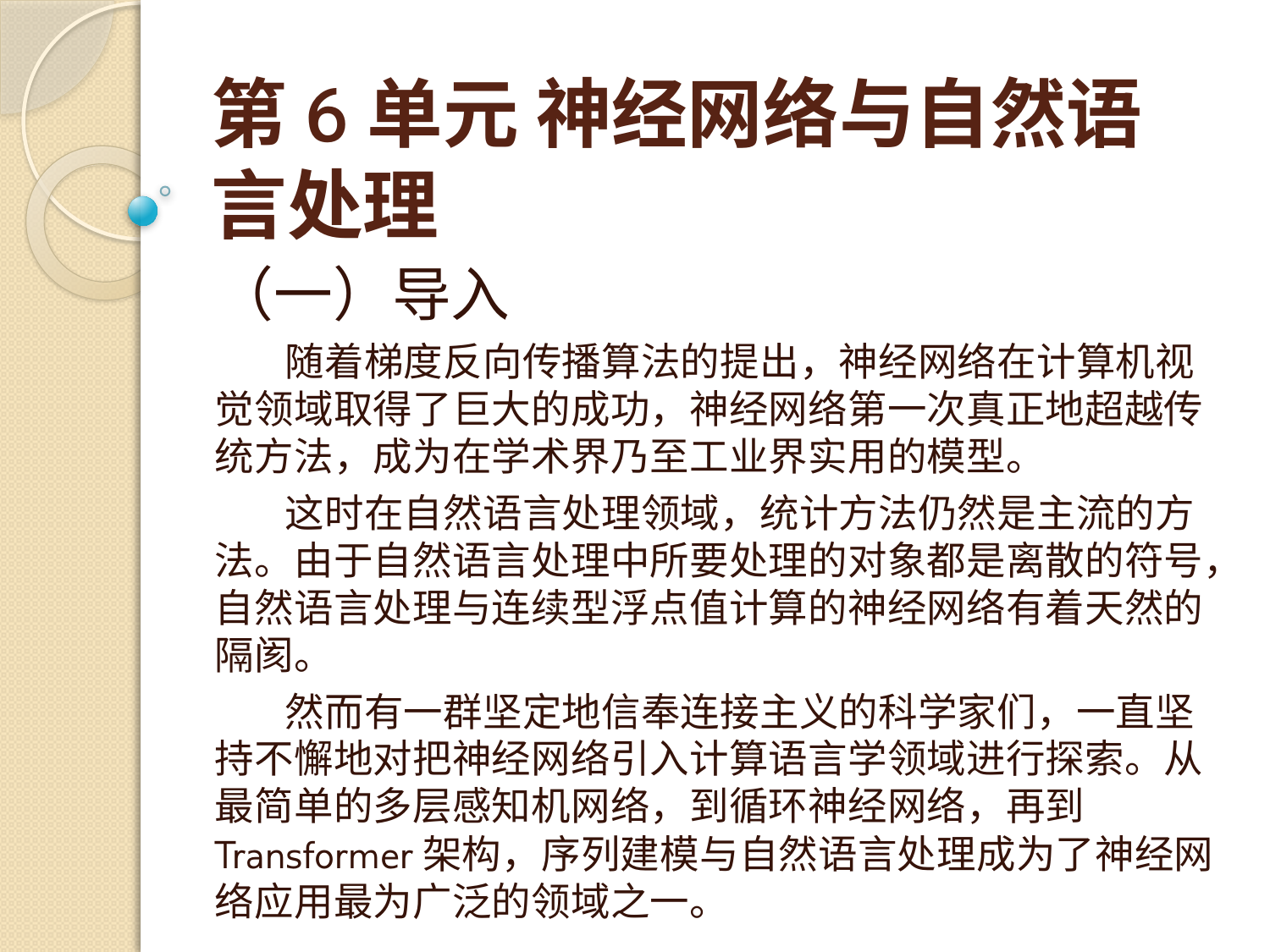

# 第6单元 神经网络与自然语言处理
（一）导入
       随着梯度反向传播算法的提出，神经网络在计算机视觉领域取得了巨大的成功，神经网络第一次真正地超越传统方法，成为在学术界乃至工业界实用的模型。
       这时在自然语言处理领域，统计方法仍然是主流的方法。由于自然语言处理中所要处理的对象都是离散的符号，自然语言处理与连续型浮点值计算的神经网络有着天然的隔阂。
       然而有一群坚定地信奉连接主义的科学家们，一直坚持不懈地对把神经网络引入计算语言学领域进行探索。从最简单的多层感知机网络，到循环神经网络，再到Transformer架构，序列建模与自然语言处理成为了神经网络应用最为广泛的领域之一。